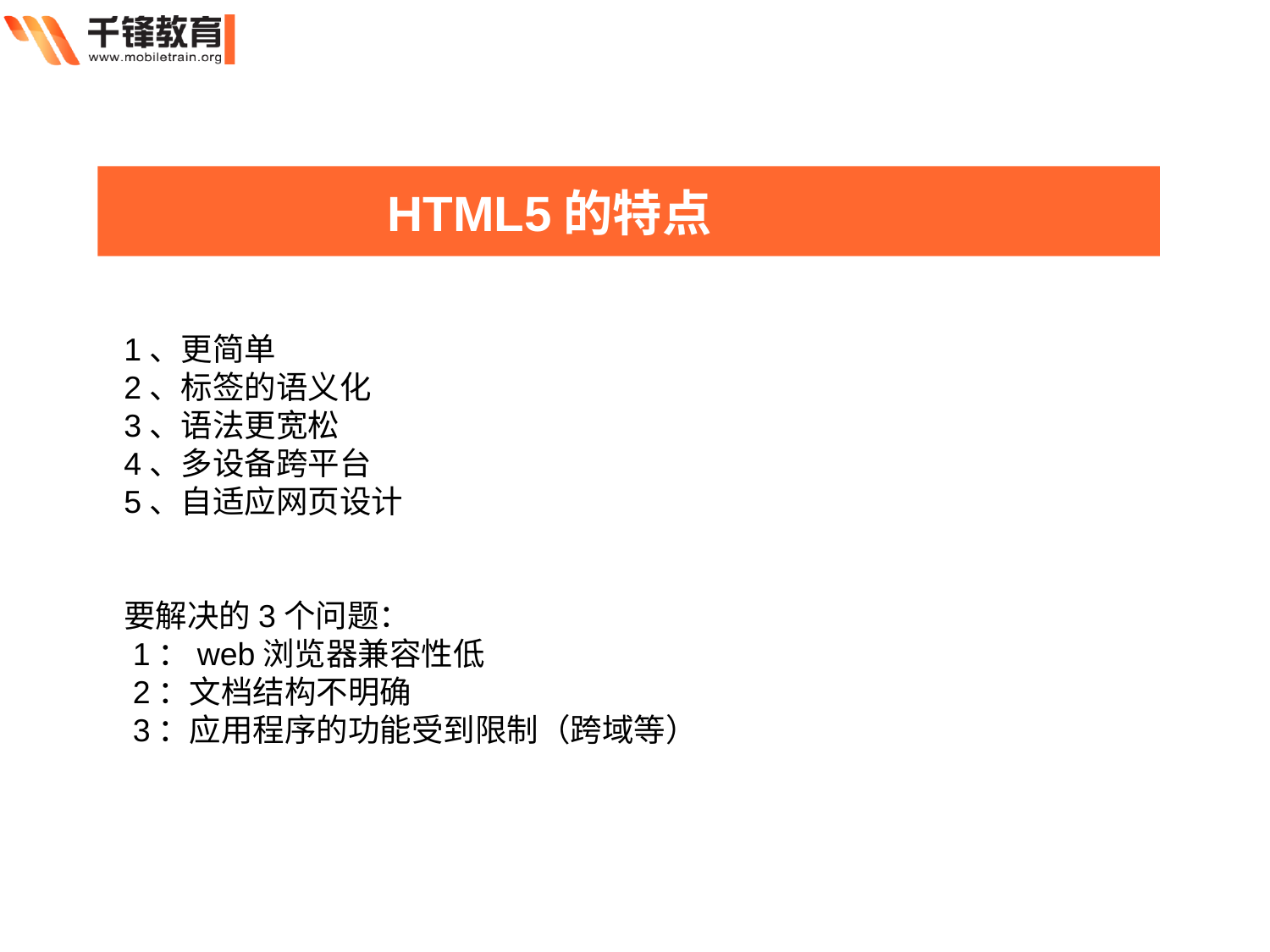

HTML5的特点
1、更简单
2、标签的语义化
3、语法更宽松
4、多设备跨平台
5、自适应网页设计

要解决的3个问题：
 1：web浏览器兼容性低
 2：文档结构不明确
 3：应用程序的功能受到限制（跨域等）